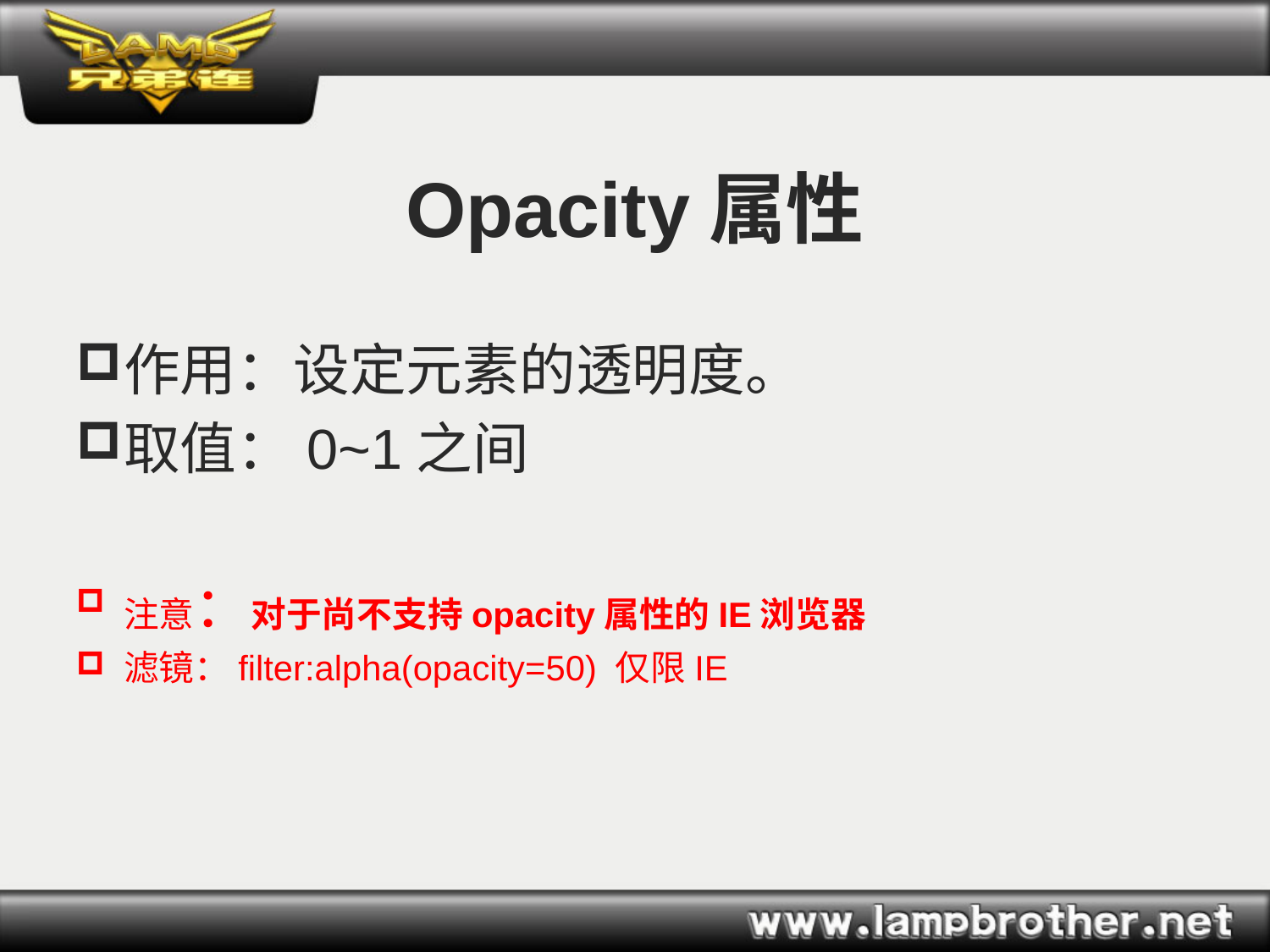

# Opacity属性
作用：设定元素的透明度。
取值：0~1之间

注意：对于尚不支持opacity属性的IE浏览器
滤镜：filter:alpha(opacity=50) 仅限IE